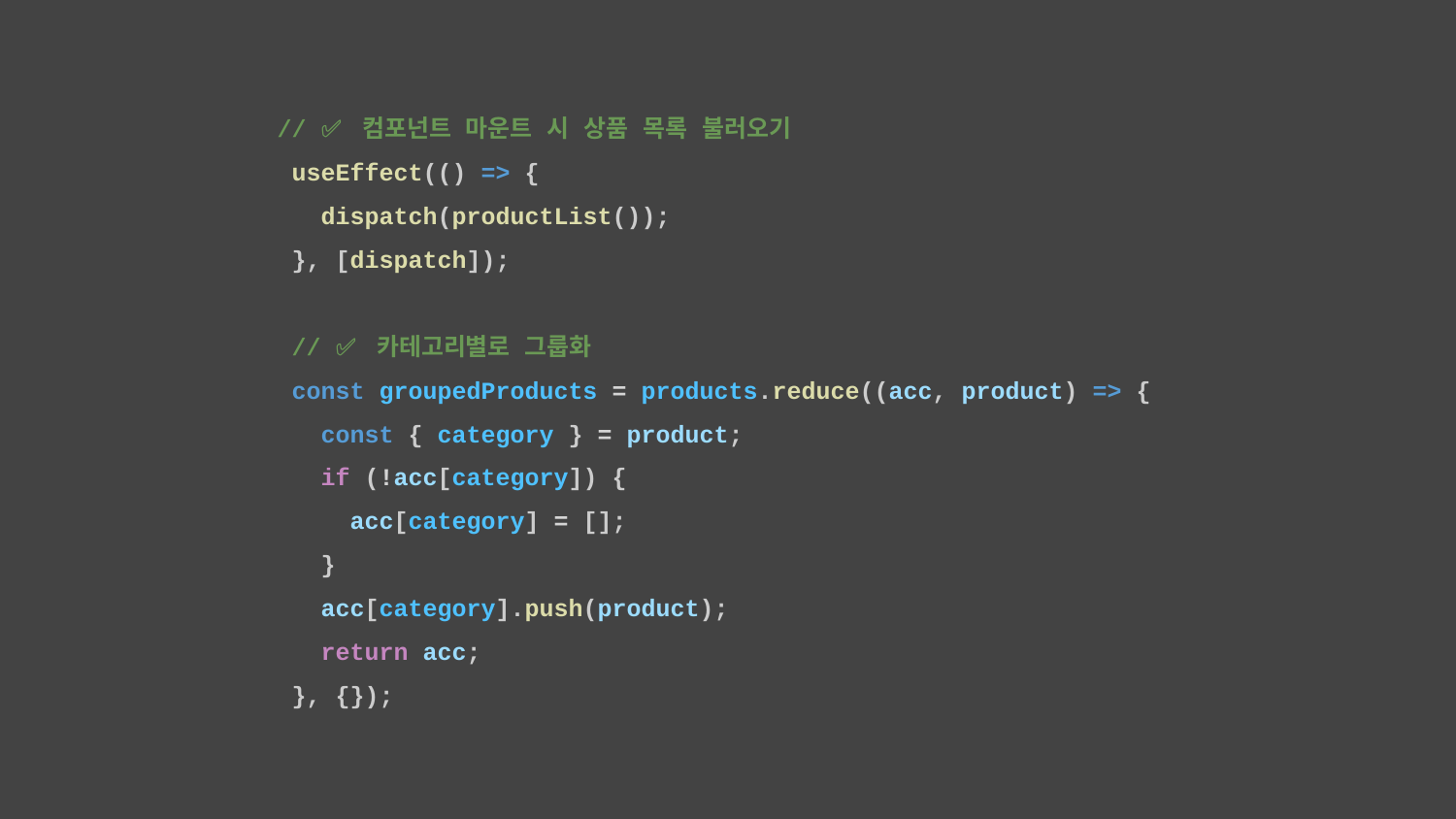

// ✅ 컴포넌트 마운트 시 상품 목록 불러오기
 useEffect(() => {
   dispatch(productList());
 }, [dispatch]);

 // ✅ 카테고리별로 그룹화
 const groupedProducts = products.reduce((acc, product) => {
   const { category } = product;
   if (!acc[category]) {
     acc[category] = [];
   }
   acc[category].push(product);
   return acc;
 }, {});